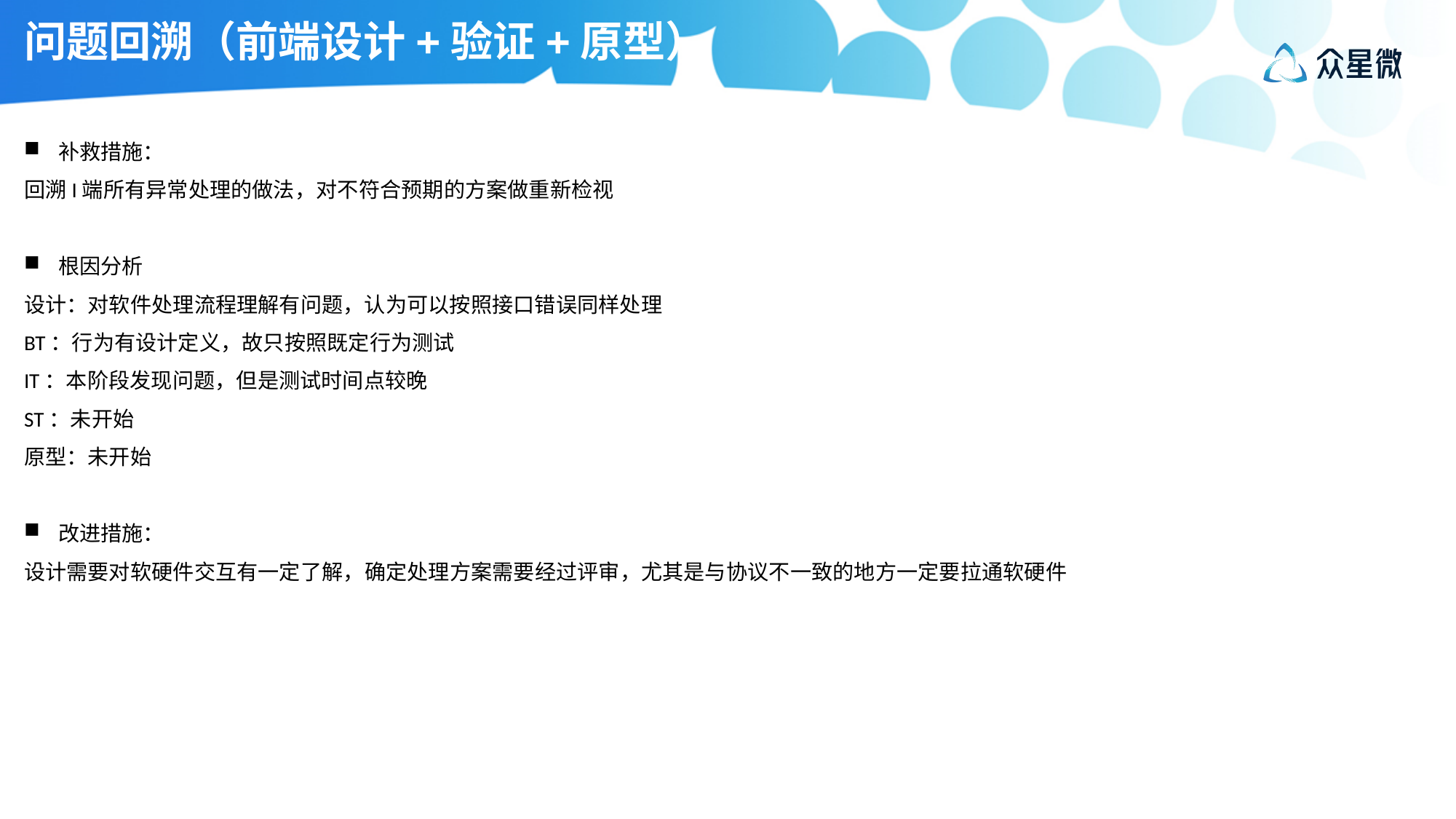

问题回溯（前端设计+验证+原型）
补救措施：
回溯I端所有异常处理的做法，对不符合预期的方案做重新检视

根因分析
设计：对软件处理流程理解有问题，认为可以按照接口错误同样处理
BT：行为有设计定义，故只按照既定行为测试
IT：本阶段发现问题，但是测试时间点较晚
ST：未开始
原型：未开始

改进措施：
设计需要对软硬件交互有一定了解，确定处理方案需要经过评审，尤其是与协议不一致的地方一定要拉通软硬件